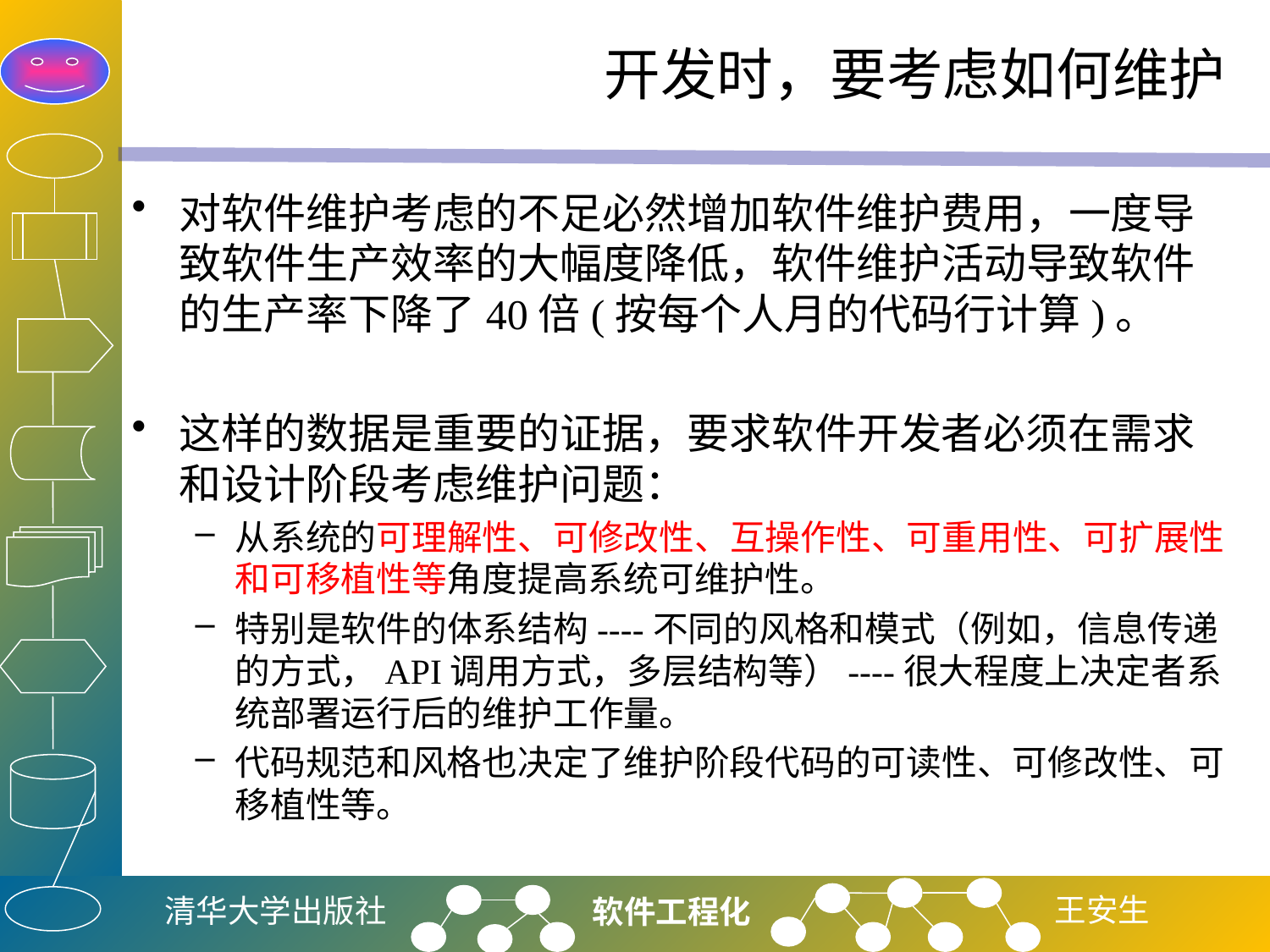

# 开发时，要考虑如何维护
对软件维护考虑的不足必然增加软件维护费用，一度导致软件生产效率的大幅度降低，软件维护活动导致软件的生产率下降了40倍(按每个人月的代码行计算)。

这样的数据是重要的证据，要求软件开发者必须在需求和设计阶段考虑维护问题：
从系统的可理解性、可修改性、互操作性、可重用性、可扩展性和可移植性等角度提高系统可维护性。
特别是软件的体系结构----不同的风格和模式（例如，信息传递的方式，API调用方式，多层结构等）----很大程度上决定者系统部署运行后的维护工作量。
代码规范和风格也决定了维护阶段代码的可读性、可修改性、可移植性等。